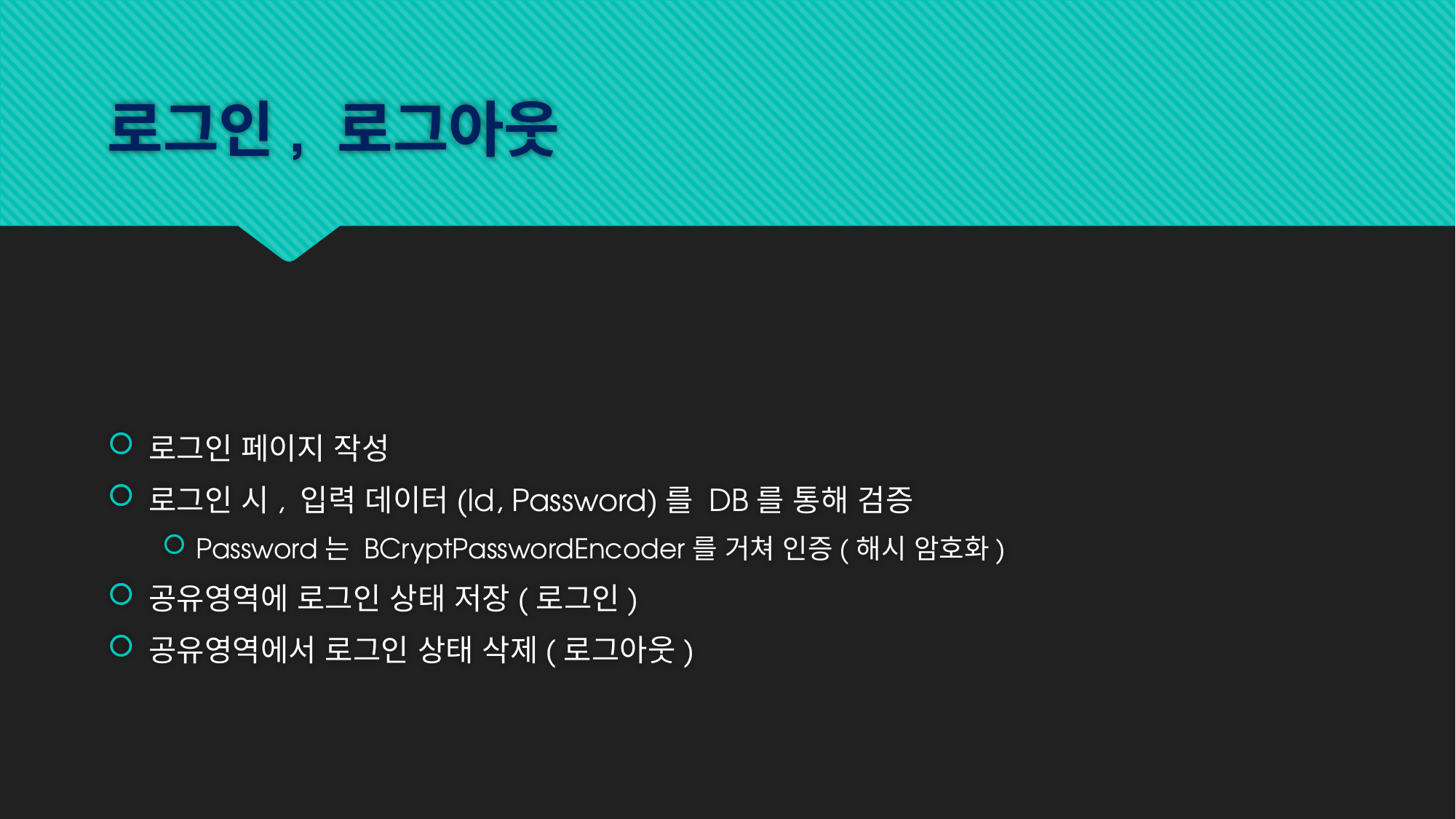

# 로그인, 로그아웃
로그인 페이지 작성
로그인 시, 입력 데이터(Id, Password)를 DB를 통해 검증
Password는 BCryptPasswordEncoder를 거쳐 인증(해시 암호화)
공유영역에 로그인 상태 저장(로그인)
공유영역에서 로그인 상태 삭제(로그아웃)